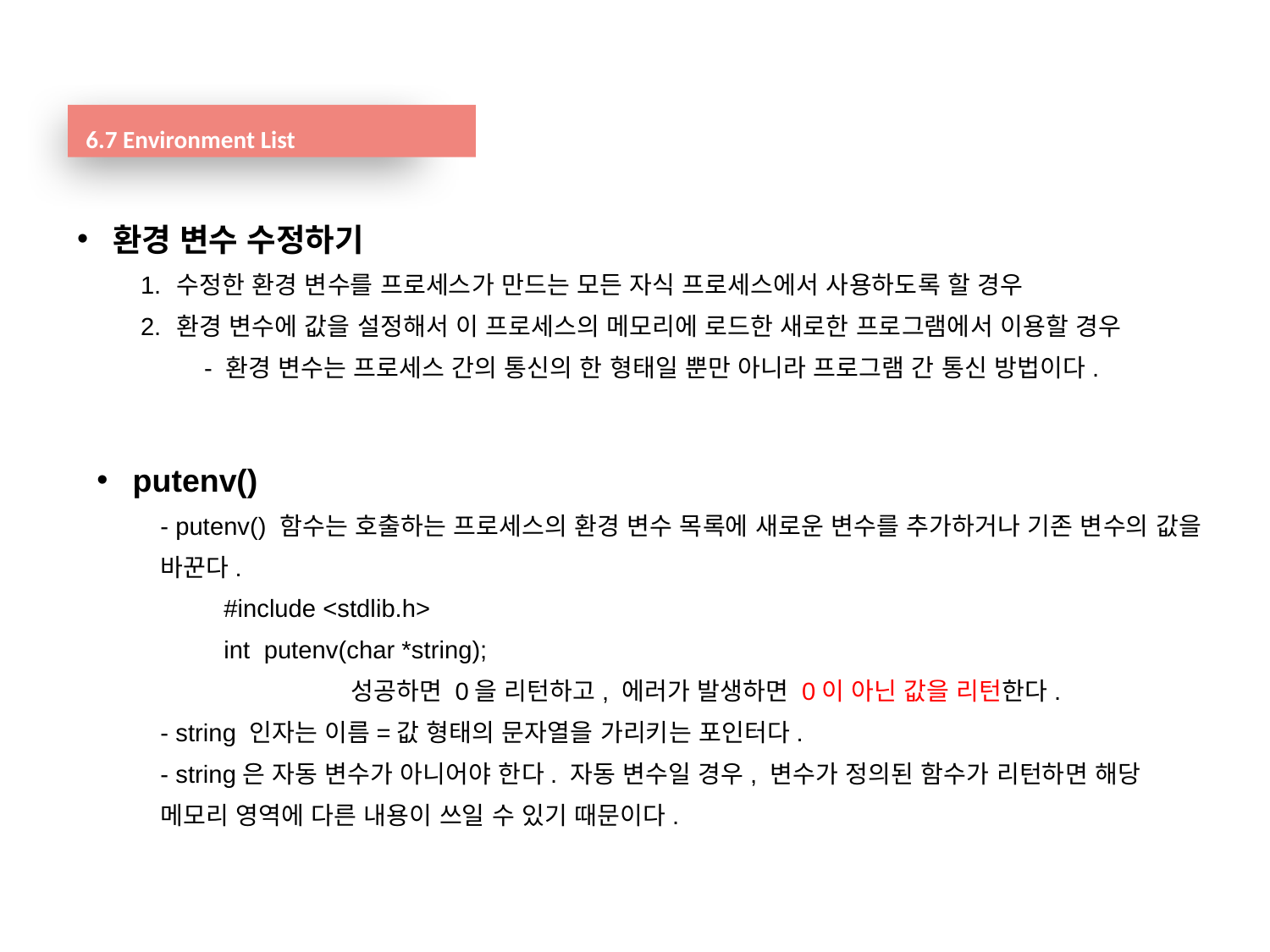

6.7 Environment List
환경 변수 수정하기
수정한 환경 변수를 프로세스가 만드는 모든 자식 프로세스에서 사용하도록 할 경우
환경 변수에 값을 설정해서 이 프로세스의 메모리에 로드한 새로한 프로그램에서 이용할 경우
- 환경 변수는 프로세스 간의 통신의 한 형태일 뿐만 아니라 프로그램 간 통신 방법이다.
putenv()
- putenv() 함수는 호출하는 프로세스의 환경 변수 목록에 새로운 변수를 추가하거나 기존 변수의 값을 바꾼다.
#include <stdlib.h>
int  putenv(char *string);
	성공하면 0을 리턴하고, 에러가 발생하면 0이 아닌 값을 리턴한다.
- string 인자는 이름=값 형태의 문자열을 가리키는 포인터다.
- string은 자동 변수가 아니어야 한다. 자동 변수일 경우, 변수가 정의된 함수가 리턴하면 해당 메모리 영역에 다른 내용이 쓰일 수 있기 때문이다.